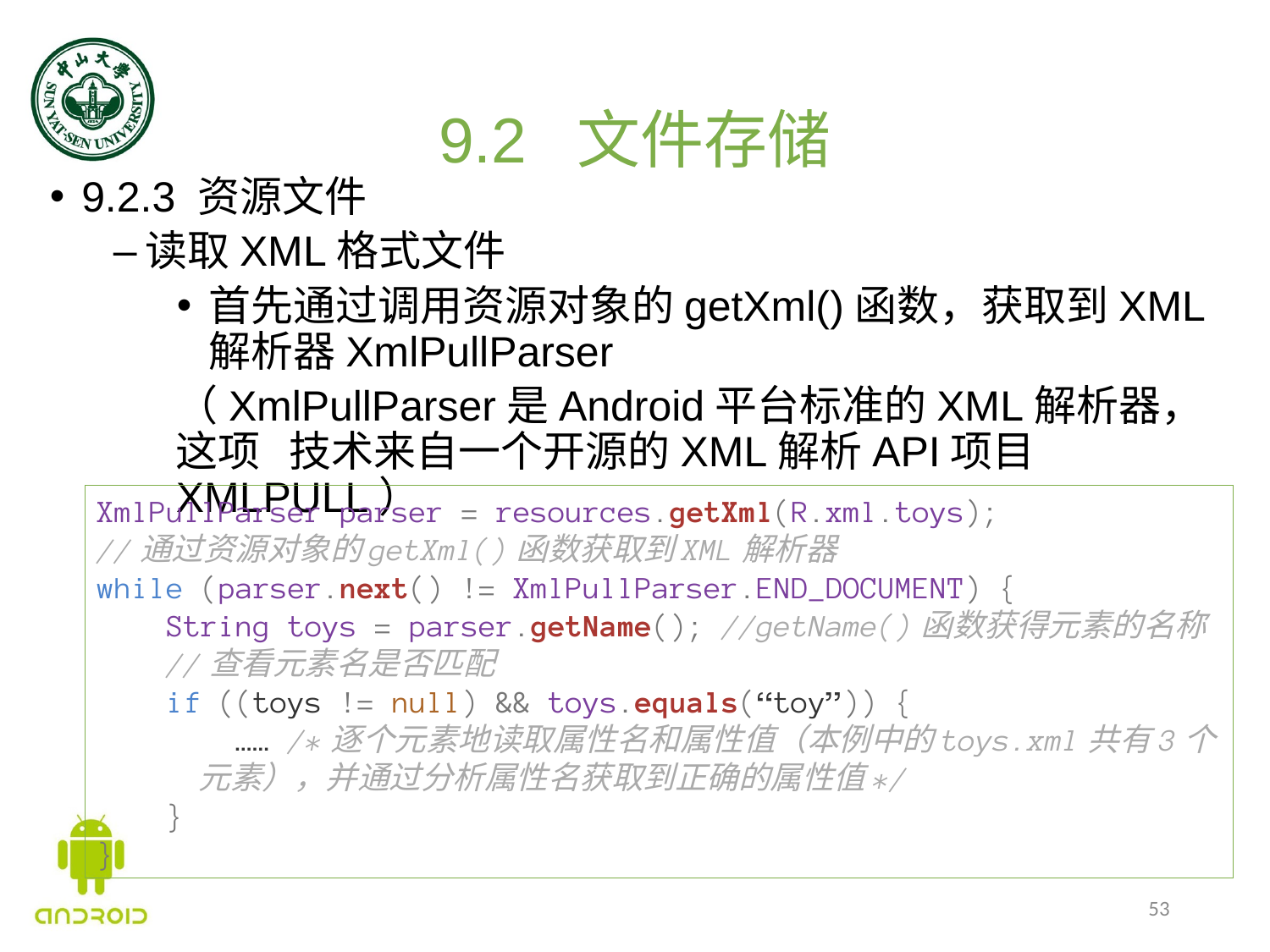

# 9.2  文件存储
9.2.3 资源文件
读取XML格式文件
首先通过调用资源对象的getXml()函数，获取到XML解析器XmlPullParser
（XmlPullParser是Android平台标准的XML解析器，这项   技术来自一个开源的XML解析API项目XMLPULL）
XmlPullParser parser = resources.getXml(R.xml.toys);
//通过资源对象的getXml()函数获取到XML解析器
while (parser.next() != XmlPullParser.END_DOCUMENT) {
    String toys = parser.getName(); //getName()函数获得元素的名称
    //查看元素名是否匹配
    if ((toys != null) && toys.equals(“toy”)) {
        …… /*逐个元素地读取属性名和属性值（本例中的toys.xml共有3个
             元素），并通过分析属性名获取到正确的属性值*/
    }
}
53